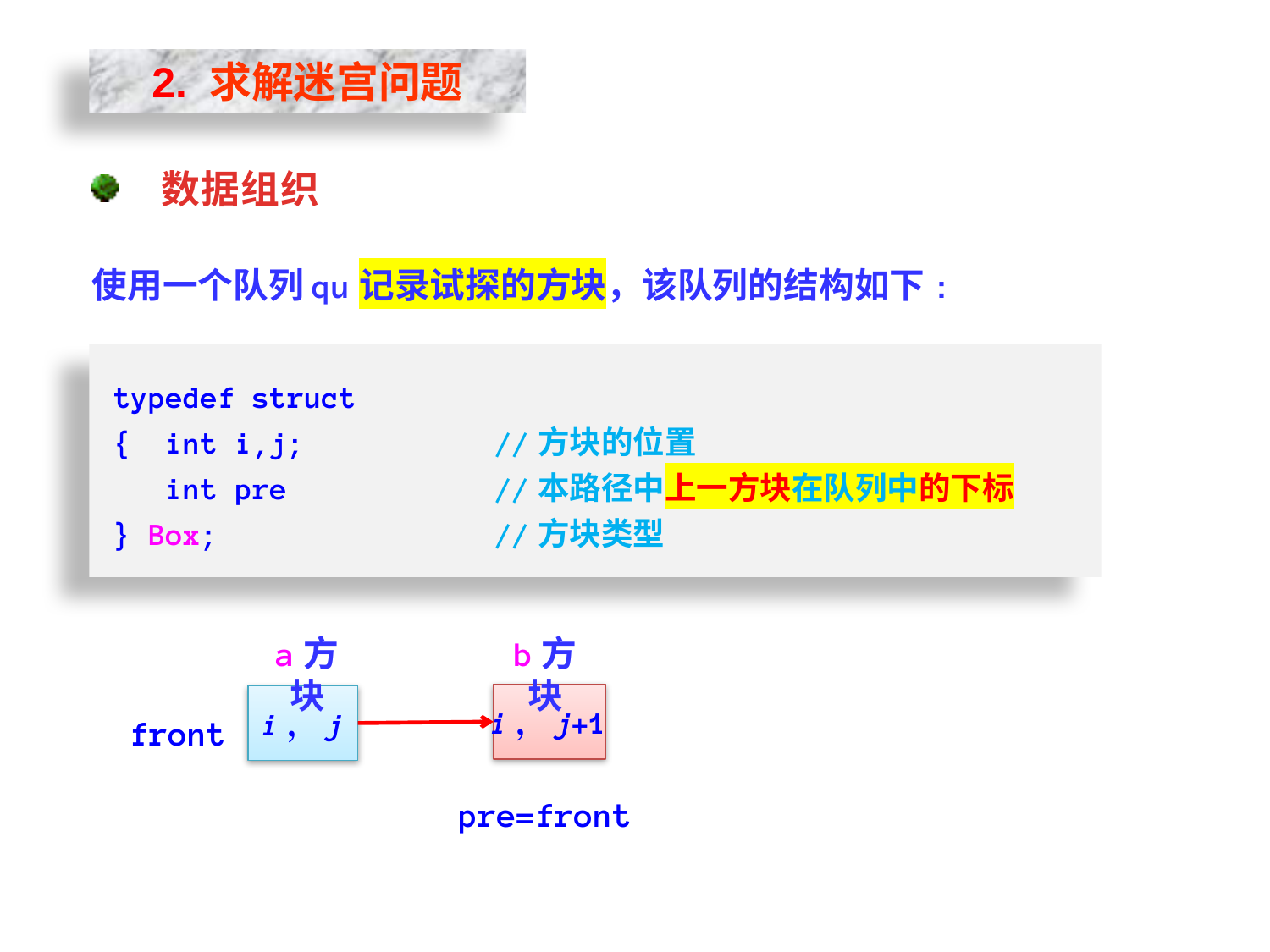

2. 求解迷宫问题
　数据组织
使用一个队列qu记录试探的方块，该队列的结构如下:
typedef struct
{  int i,j;		//方块的位置
   int pre		//本路径中上一方块在队列中的下标
} Box;			//方块类型
a方块
b方块
i，j+1
i，j
front
pre=front